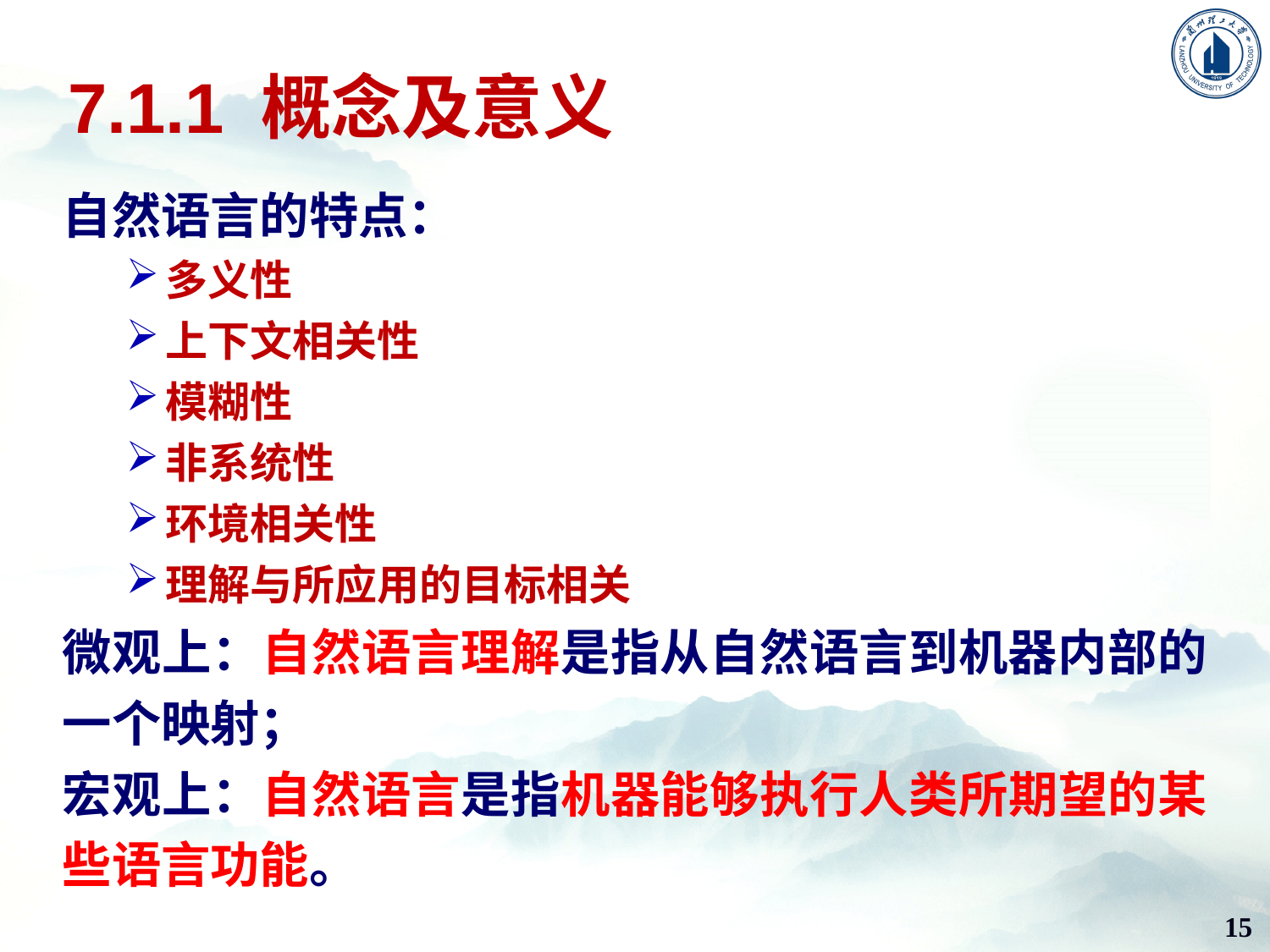

# 7.1.1 概念及意义
自然语言的特点：
多义性
上下文相关性
模糊性
非系统性
环境相关性
理解与所应用的目标相关
微观上：自然语言理解是指从自然语言到机器内部的一个映射；
宏观上：自然语言是指机器能够执行人类所期望的某些语言功能。
15